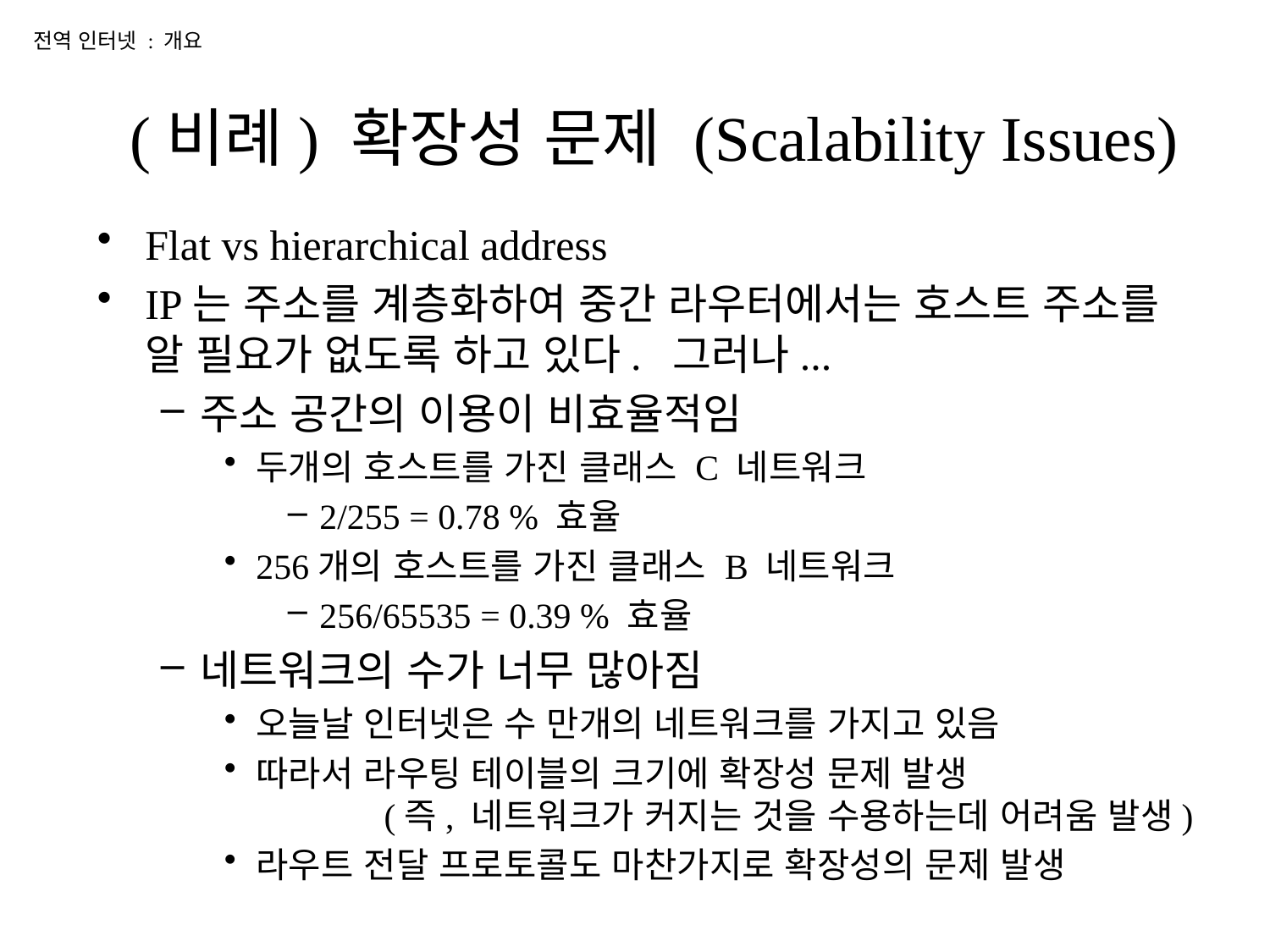

전역 인터넷 : 개요
# (비례) 확장성 문제 (Scalability Issues)
Flat vs hierarchical address
IP는 주소를 계층화하여 중간 라우터에서는 호스트 주소를 알 필요가 없도록 하고 있다.  그러나...
주소 공간의 이용이 비효율적임
두개의 호스트를 가진 클래스 C 네트워크
2/255 = 0.78 % 효율
256개의 호스트를 가진 클래스 B 네트워크
256/65535 = 0.39 % 효율
네트워크의 수가 너무 많아짐
오늘날 인터넷은 수 만개의 네트워크를 가지고 있음
따라서 라우팅 테이블의 크기에 확장성 문제 발생                                    (즉, 네트워크가 커지는 것을 수용하는데 어려움 발생)
라우트 전달 프로토콜도 마찬가지로 확장성의 문제 발생